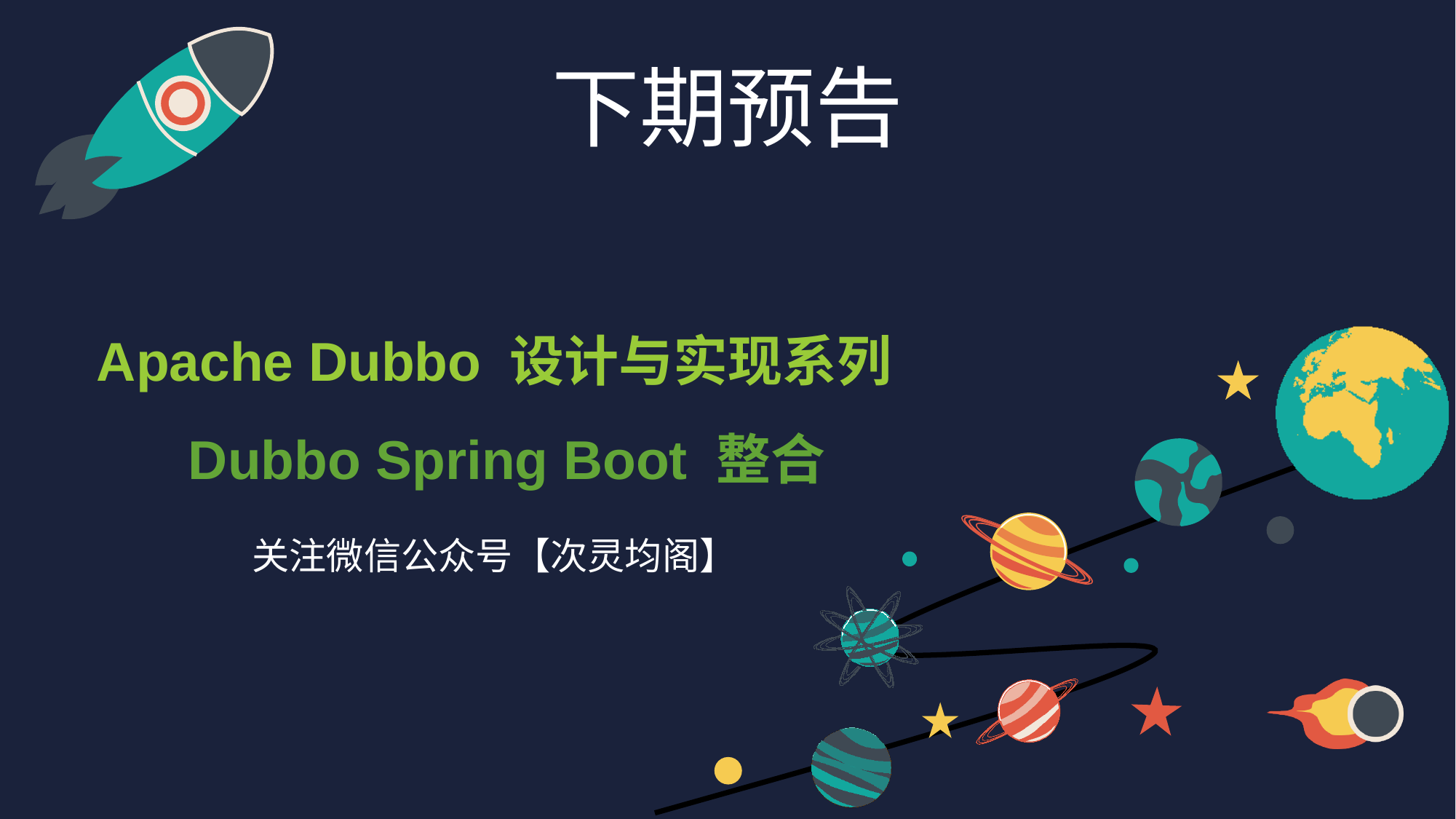

下期预告
# Apache Dubbo 设计与实现系列 Dubbo Spring Boot 整合
关注微信公众号【次灵均阁】